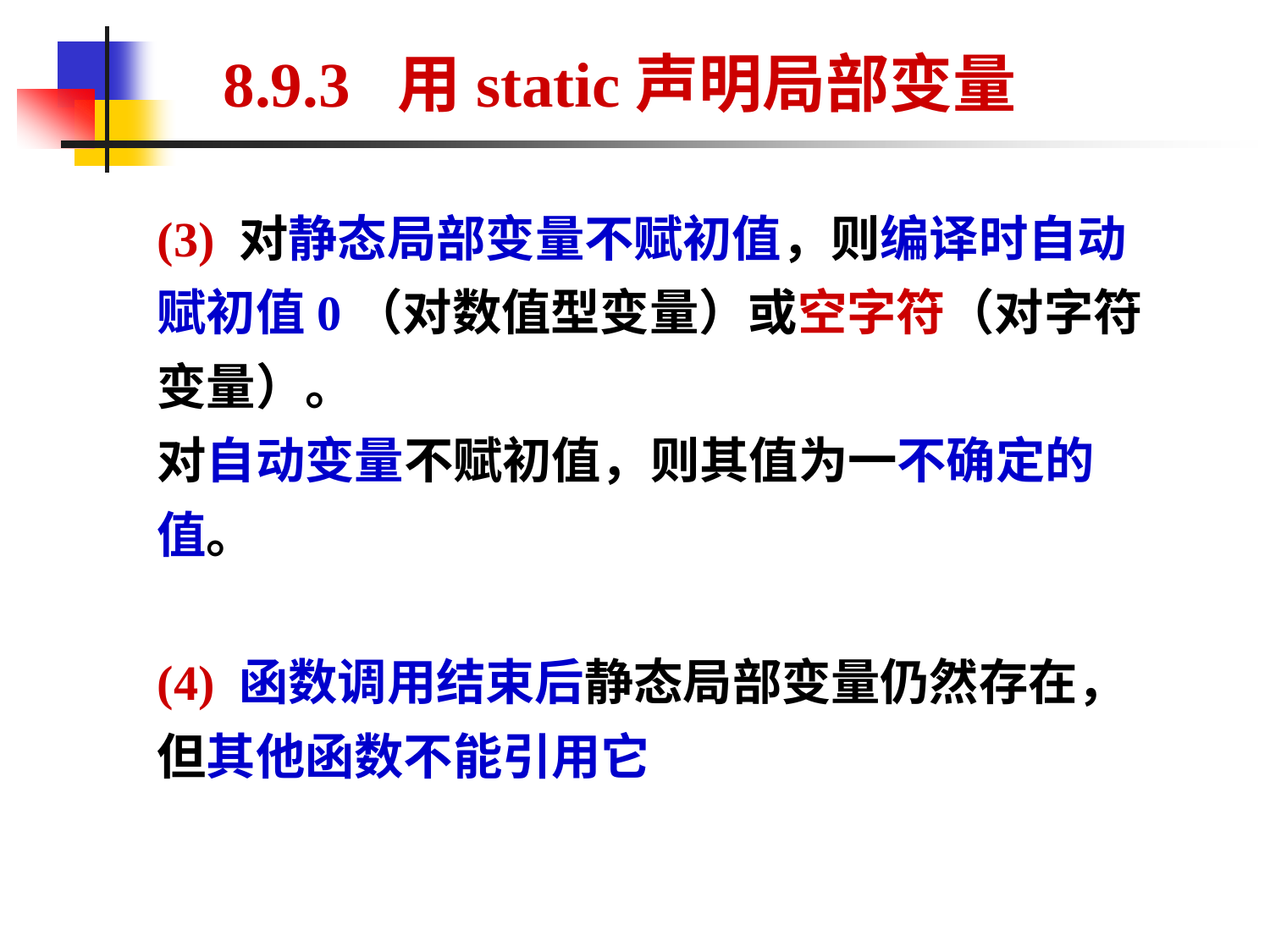

8.9.3  用static声明局部变量
(3) 对静态局部变量不赋初值，则编译时自动赋初值0（对数值型变量）或空字符（对字符变量）。
对自动变量不赋初值，则其值为一不确定的值。

(4) 函数调用结束后静态局部变量仍然存在，但其他函数不能引用它